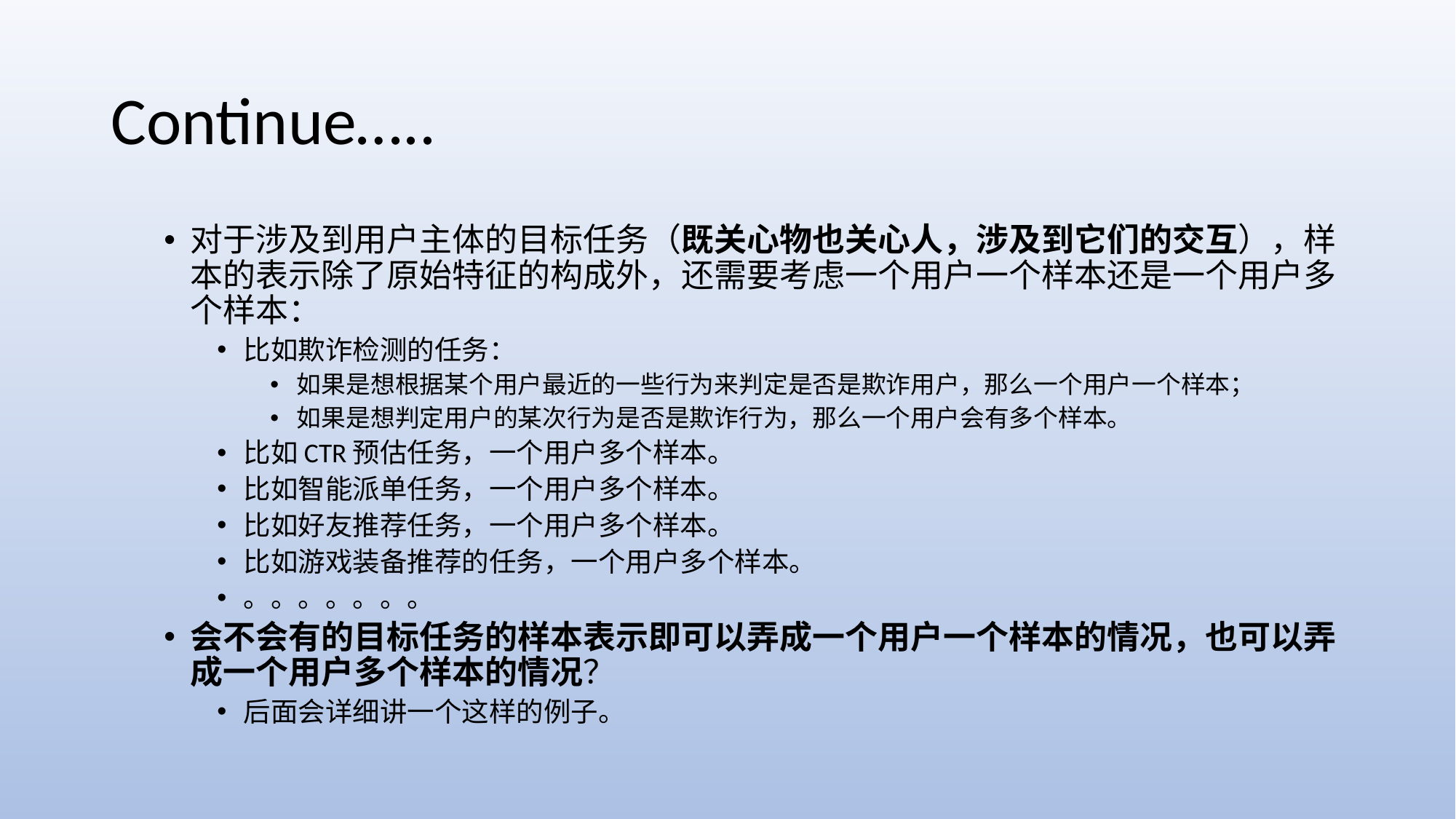

# Continue…..
对于涉及到用户主体的目标任务（既关心物也关心人，涉及到它们的交互），样本的表示除了原始特征的构成外，还需要考虑一个用户一个样本还是一个用户多个样本：
比如欺诈检测的任务：
如果是想根据某个用户最近的一些行为来判定是否是欺诈用户，那么一个用户一个样本；
如果是想判定用户的某次行为是否是欺诈行为，那么一个用户会有多个样本。
比如CTR预估任务，一个用户多个样本。
比如智能派单任务，一个用户多个样本。
比如好友推荐任务，一个用户多个样本。
比如游戏装备推荐的任务，一个用户多个样本。
。。。。。。。
会不会有的目标任务的样本表示即可以弄成一个用户一个样本的情况，也可以弄成一个用户多个样本的情况？
后面会详细讲一个这样的例子。